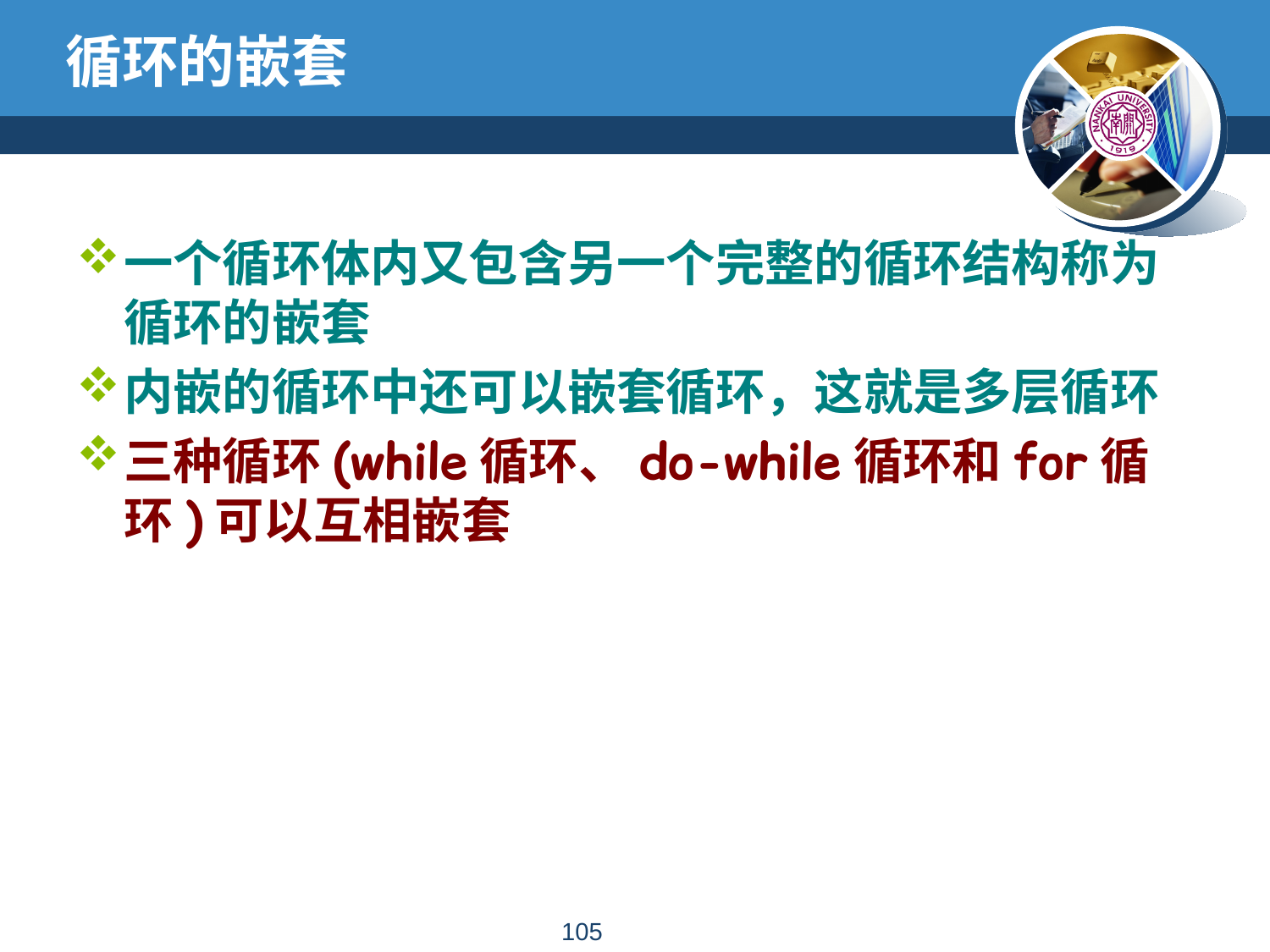

# 循环的嵌套
一个循环体内又包含另一个完整的循环结构称为循环的嵌套
内嵌的循环中还可以嵌套循环，这就是多层循环
三种循环(while循环、do-while循环和for循环)可以互相嵌套

105